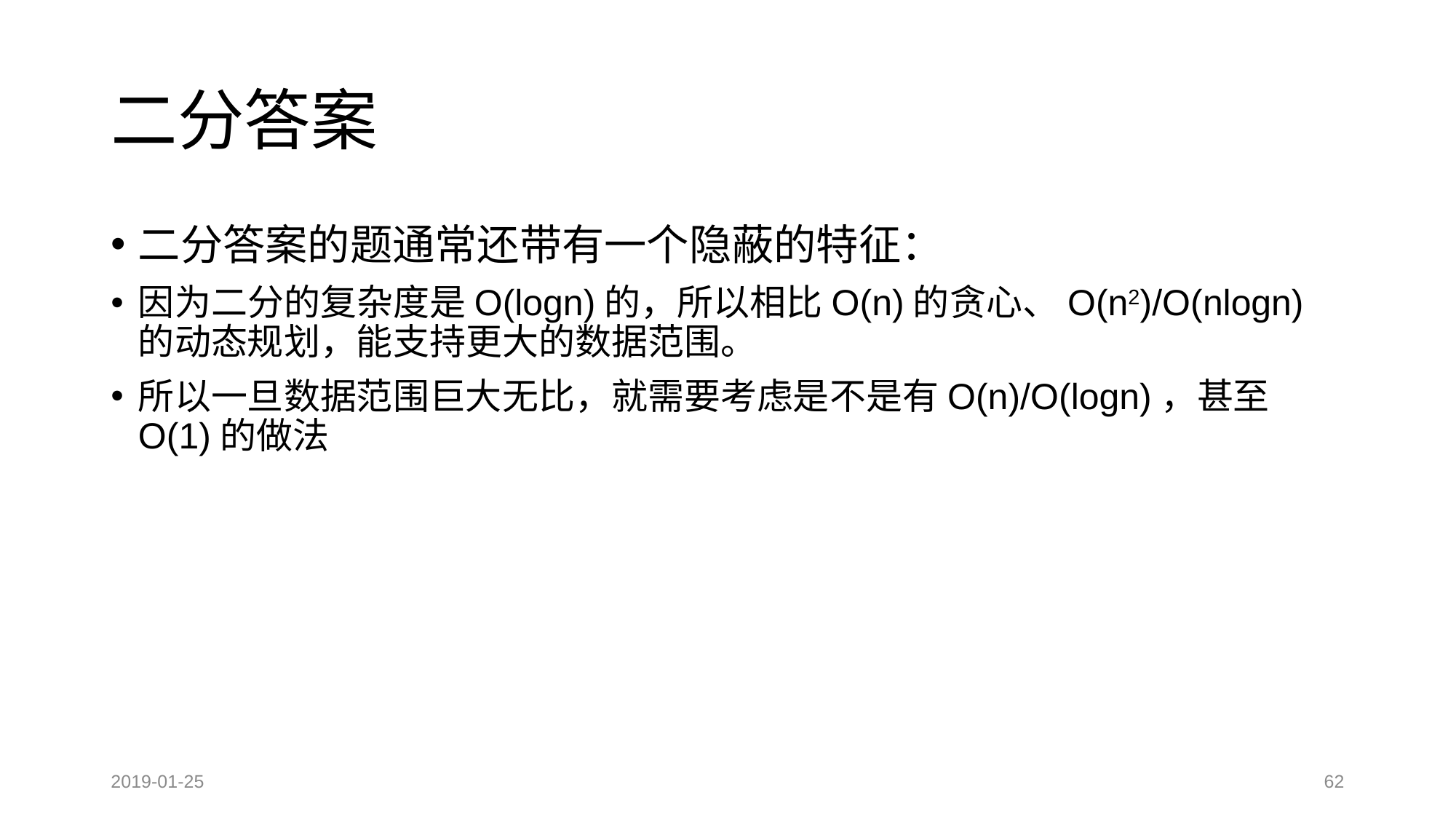

# 二分答案
二分答案的题通常还带有一个隐蔽的特征：
因为二分的复杂度是O(logn)的，所以相比O(n)的贪心、O(n2)/O(nlogn)的动态规划，能支持更大的数据范围。
所以一旦数据范围巨大无比，就需要考虑是不是有O(n)/O(logn)，甚至O(1)的做法
2019-01-25
62